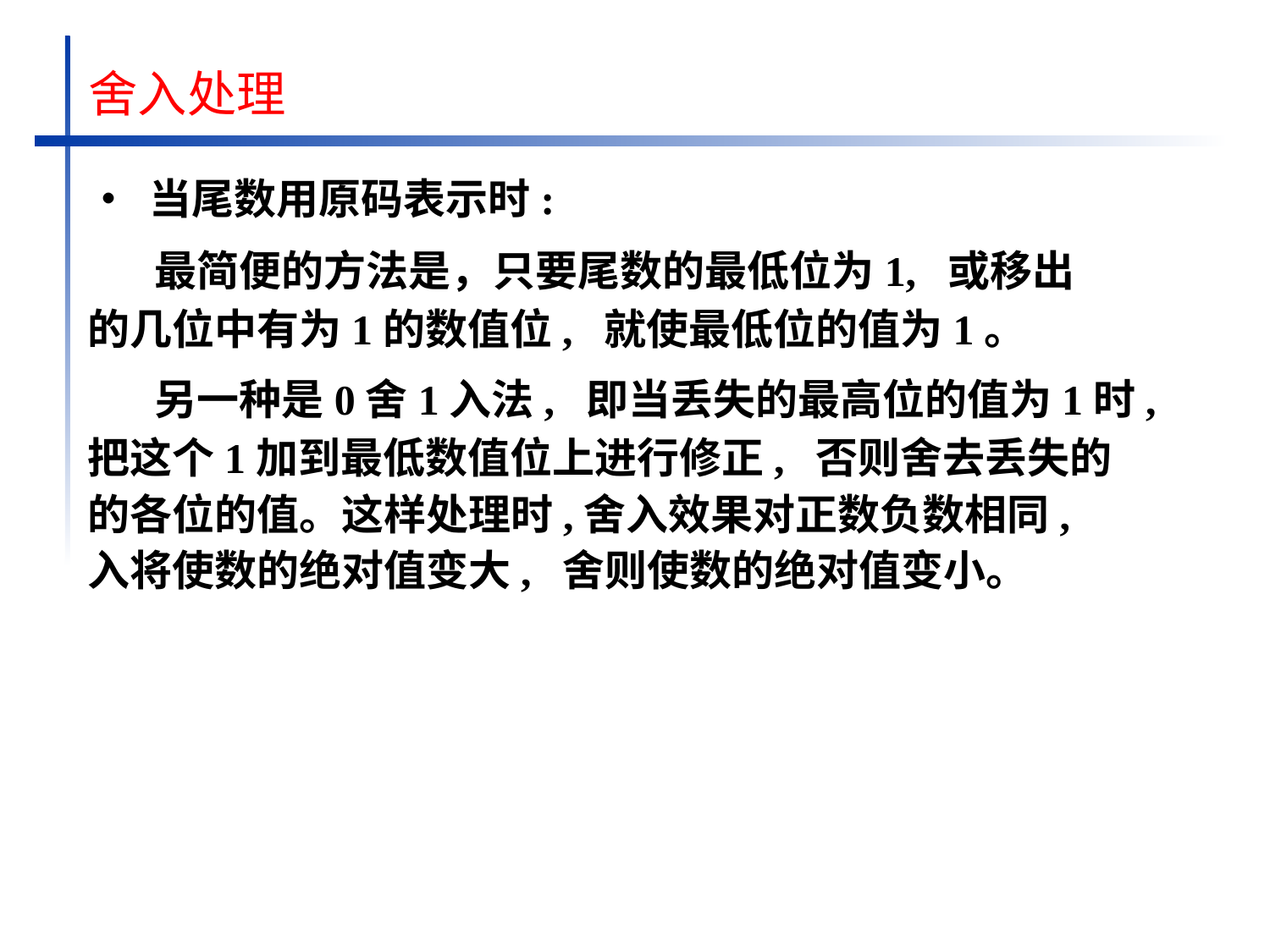

舍入处理
• 当尾数用原码表示时:
      最简便的方法是，只要尾数的最低位为1,  或移出
的几位中有为1的数值位,  就使最低位的值为1。
      另一种是0舍1入法,  即当丢失的最高位的值为1时,
把这个1加到最低数值位上进行修正,  否则舍去丢失的
的各位的值。这样处理时,舍入效果对正数负数相同,
入将使数的绝对值变大,  舍则使数的绝对值变小。